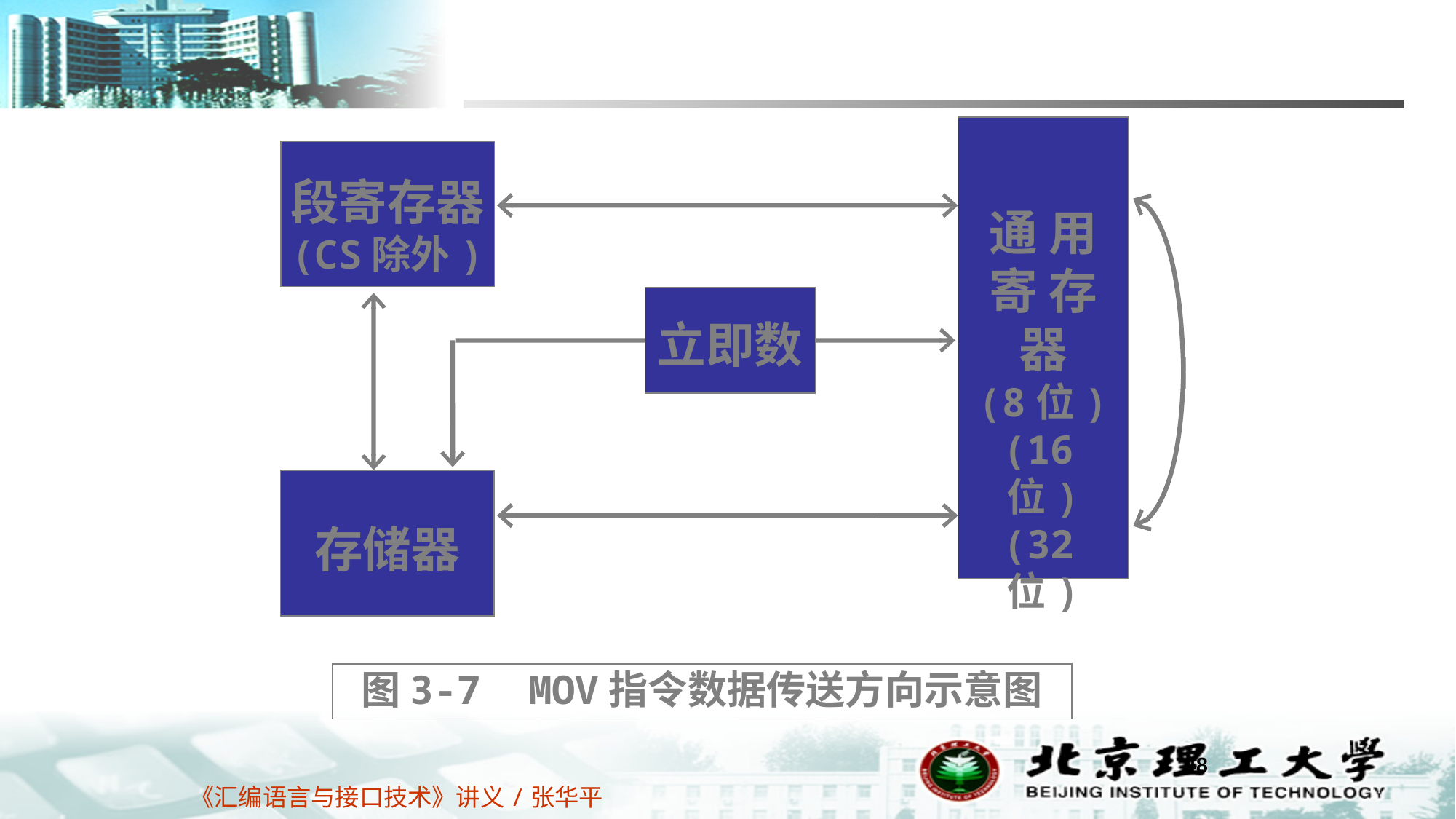

通 用
寄 存 器
(8位)
(16位)
(32位)

段寄存器
(CS除外)

立即数

存储器

图3-7  MOV指令数据传送方向示意图
48